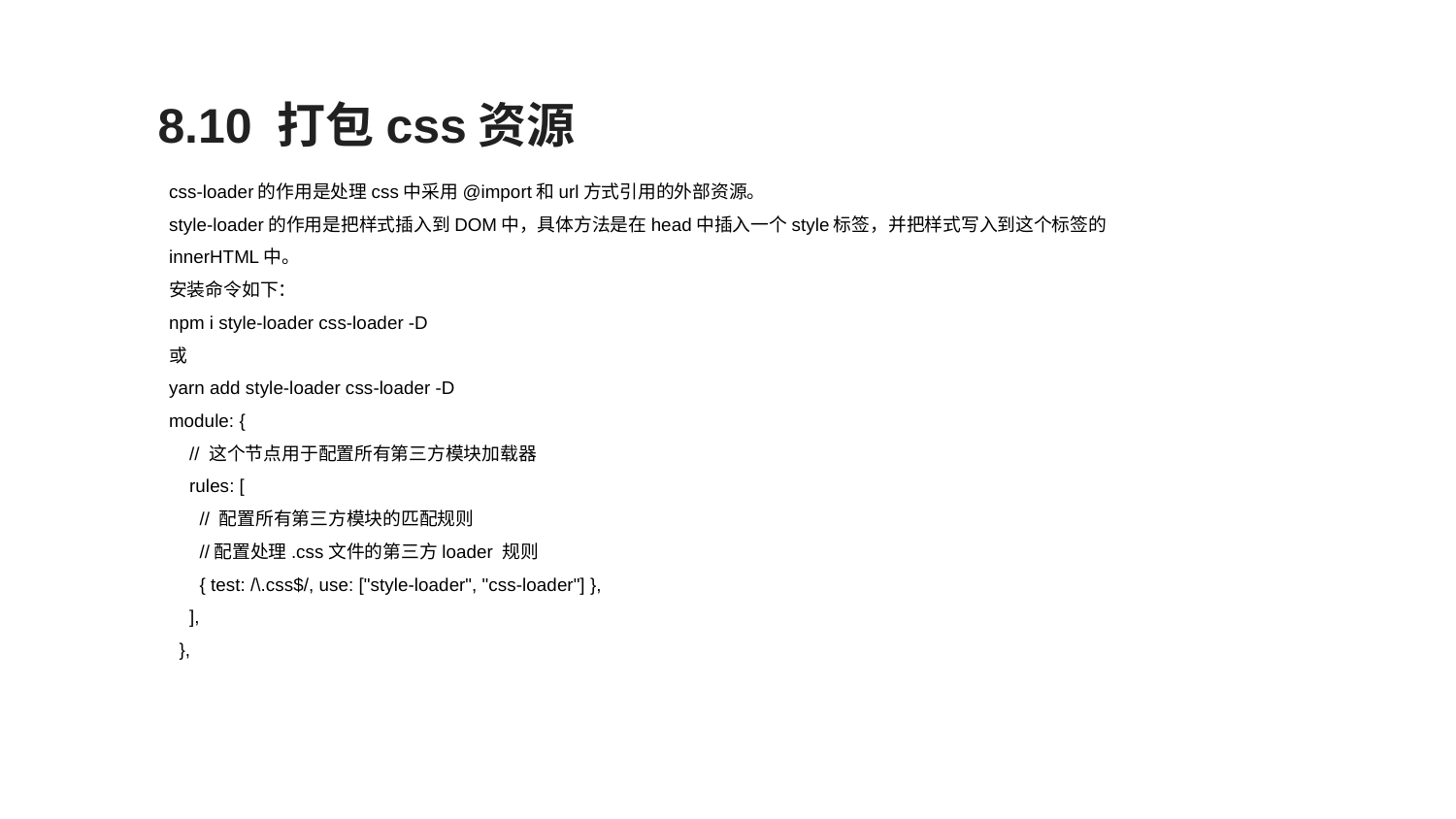

8.10 打包css资源
css-loader的作用是处理css中采用@import和url方式引用的外部资源。
style-loader的作用是把样式插入到DOM中，具体方法是在head中插入一个style标签，并把样式写入到这个标签的innerHTML中。
安装命令如下：
npm i style-loader css-loader -D
或
yarn add style-loader css-loader -D
module: {
    // 这个节点用于配置所有第三方模块加载器
    rules: [
      // 配置所有第三方模块的匹配规则
      //配置处理.css文件的第三方loader 规则
      { test: /\.css$/, use: ["style-loader", "css-loader"] },
    ],
  },